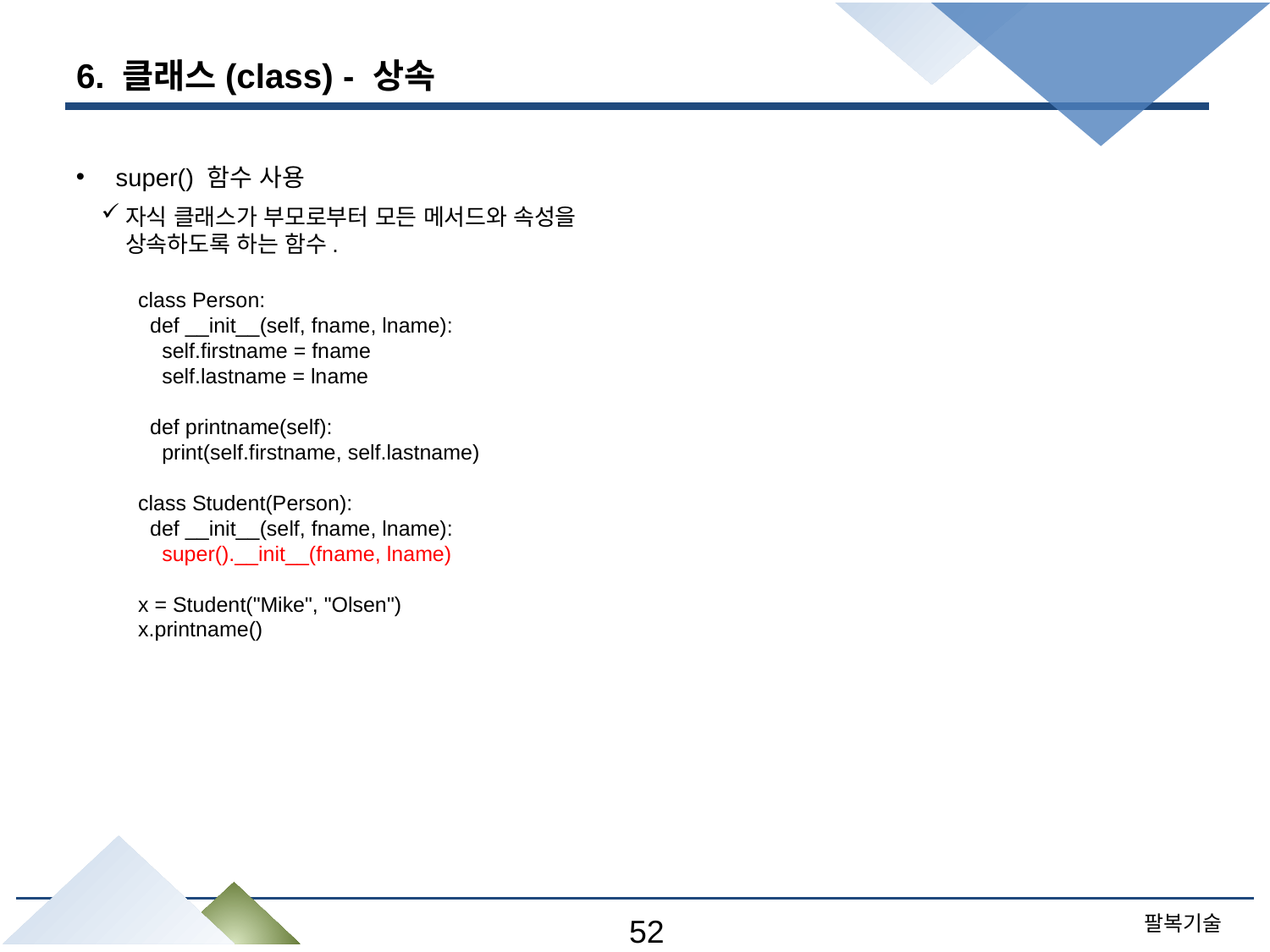

# 6. 클래스(class) - 상속

super() 함수 사용
자식 클래스가 부모로부터 모든 메서드와 속성을 상속하도록 하는 함수.

class Person:
  def __init__(self, fname, lname):
    self.firstname = fname
    self.lastname = lname

  def printname(self):
    print(self.firstname, self.lastname)

class Student(Person):
  def __init__(self, fname, lname):
    super().__init__(fname, lname)

x = Student("Mike", "Olsen")
x.printname()

52